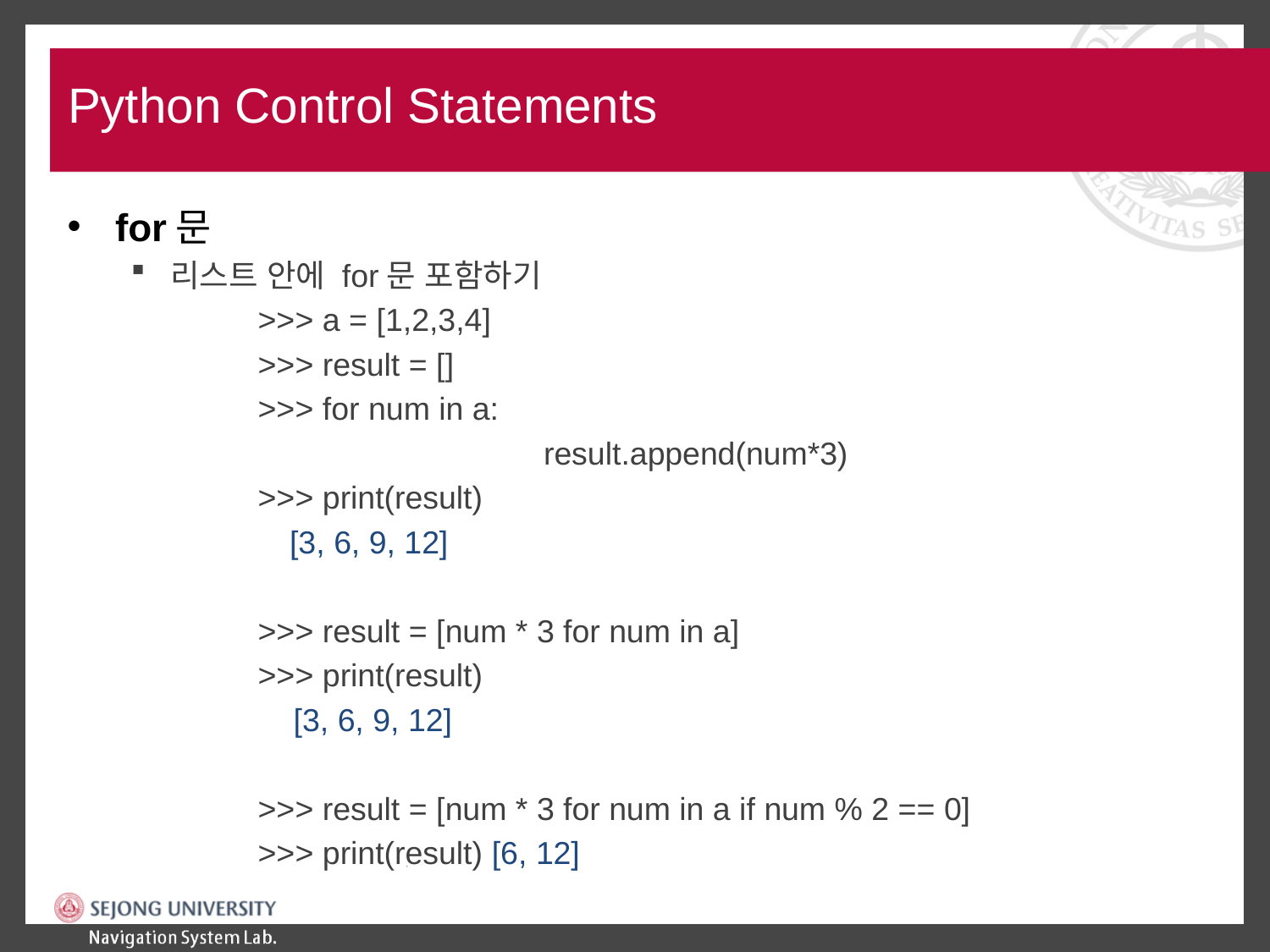

# Python Control Statements
for문
리스트 안에 for문 포함하기
>>> a = [1,2,3,4]
>>> result = []
>>> for num in a:
			result.append(num*3)
>>> print(result)
	[3, 6, 9, 12]

>>> result = [num * 3 for num in a]
>>> print(result)
    [3, 6, 9, 12]

>>> result = [num * 3 for num in a if num % 2 == 0]
>>> print(result) [6, 12]